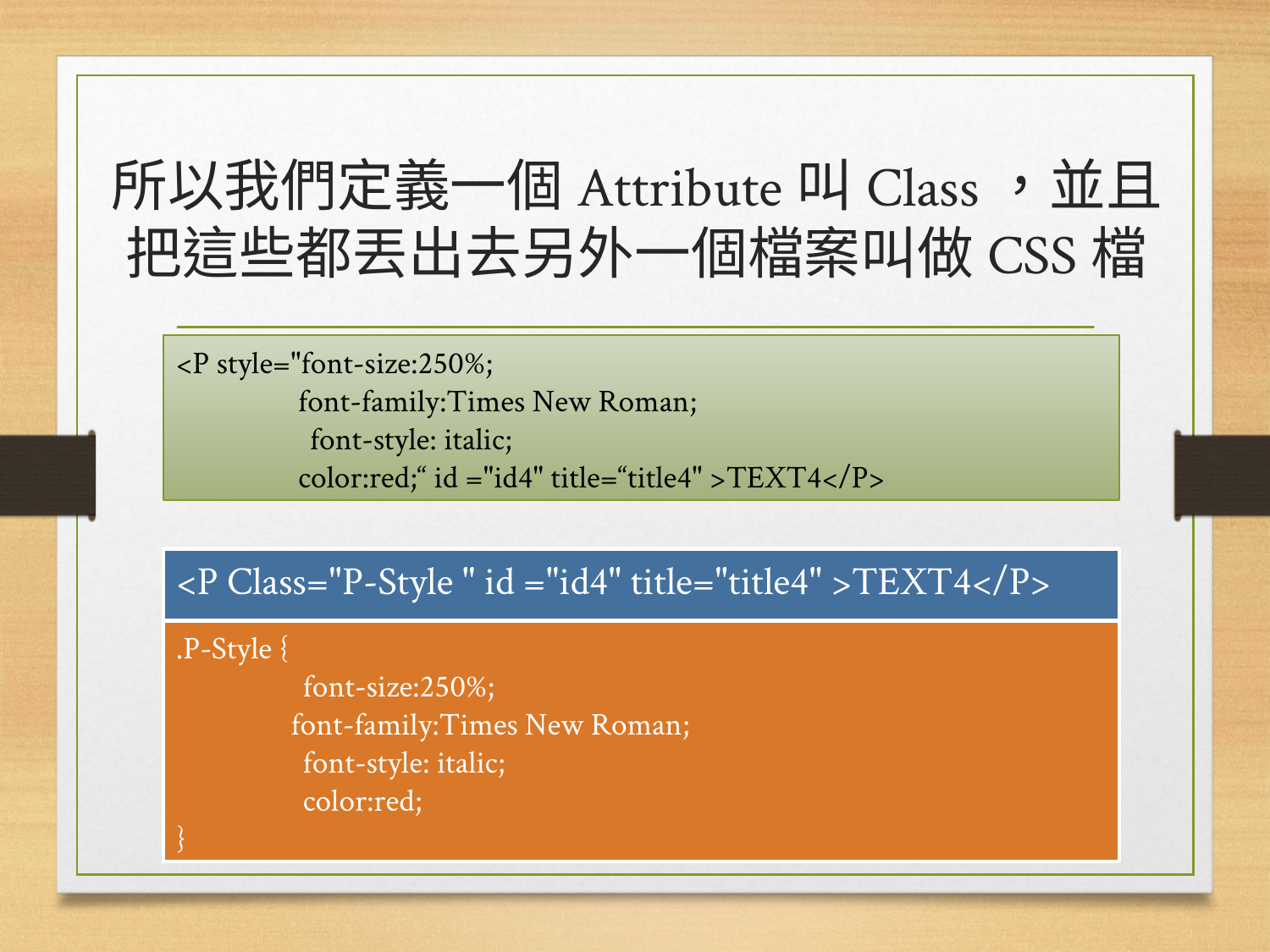

# 所以我們定義一個Attribute叫Class，並且把這些都丟出去另外一個檔案叫做CSS檔
<P style="font-size:250%;
                 font-family:Times New Roman;
	 font-style: italic;
                 color:red;“ id ="id4" title=“title4" >TEXT4</P>
<P Class="P-Style " id ="id4" title="title4" >TEXT4</P>
.P-Style {
	font-size:250%;
                font-family:Times New Roman;
	font-style: italic;
	color:red;
}